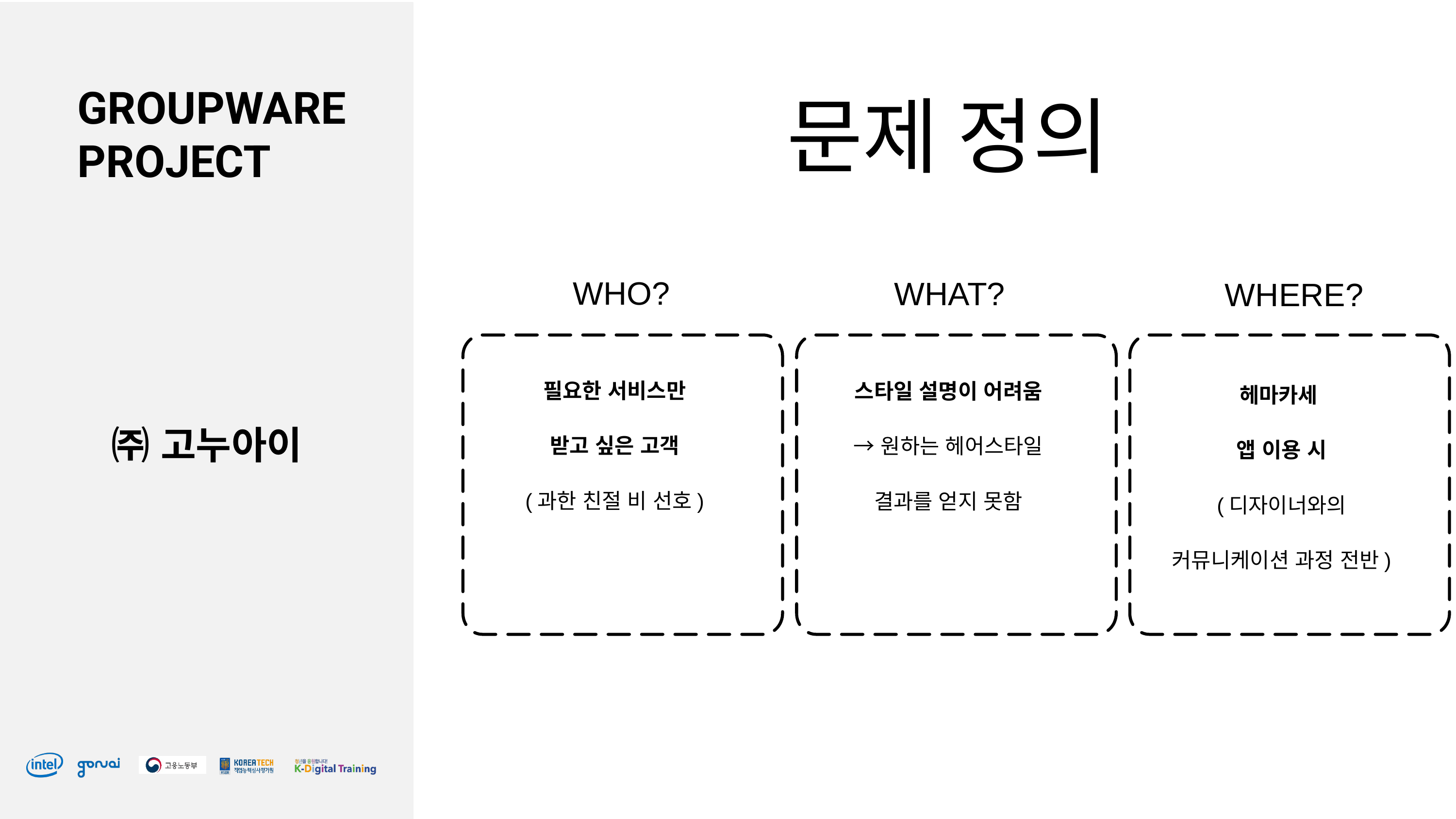

문제 정의
WHO?
WHAT?
WHERE?

필요한 서비스만
받고 싶은 고객
(과한 친절 비 선호)
스타일 설명이 어려움
→ 원하는 헤어스타일 결과를 얻지 못함
헤마카세
앱 이용 시
(디자이너와의 커뮤니케이션 과정 전반)